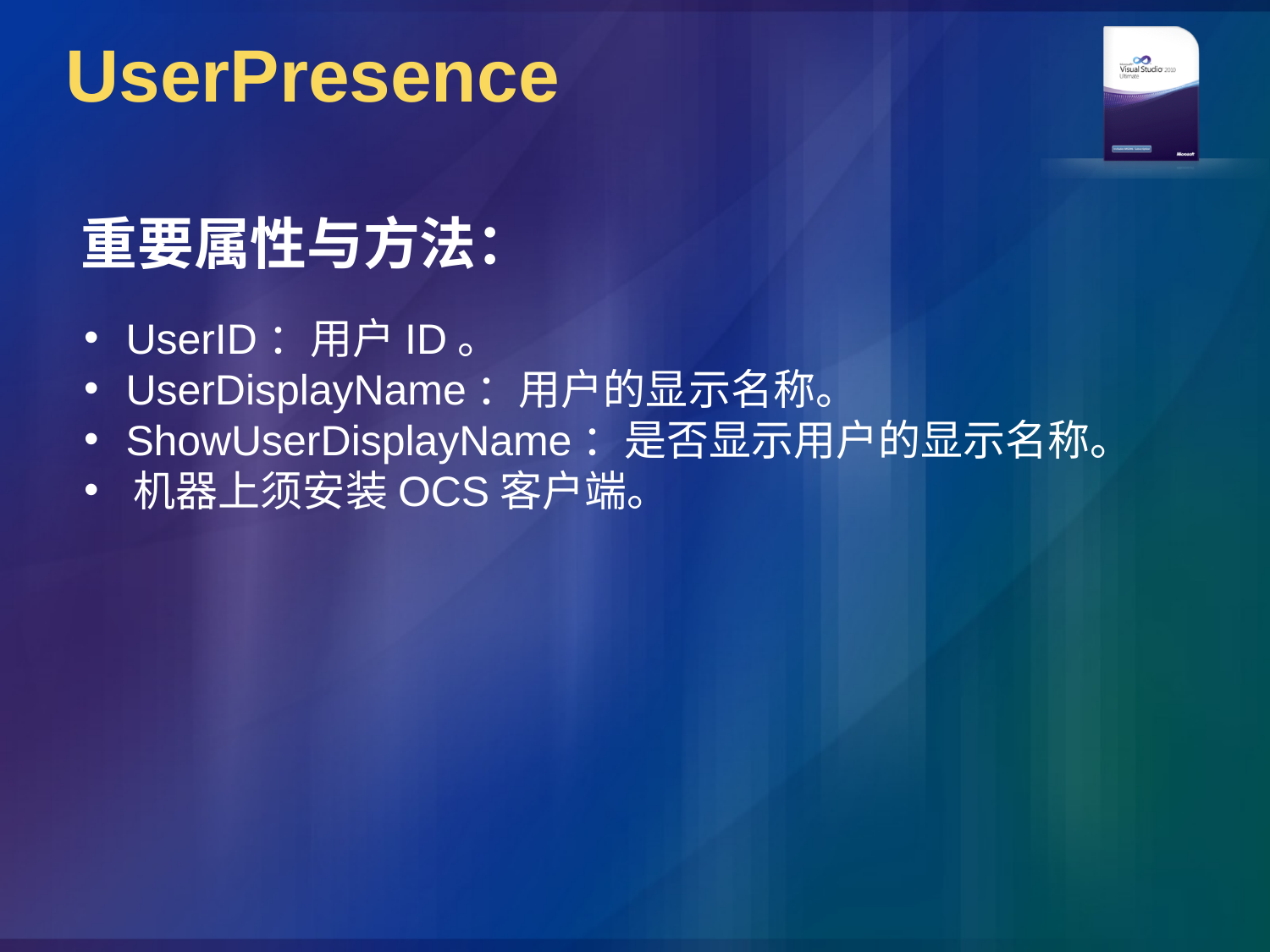

# UserPresence
重要属性与方法：
 UserID：用户ID。
 UserDisplayName：用户的显示名称。
 ShowUserDisplayName：是否显示用户的显示名称。
 机器上须安装OCS客户端。